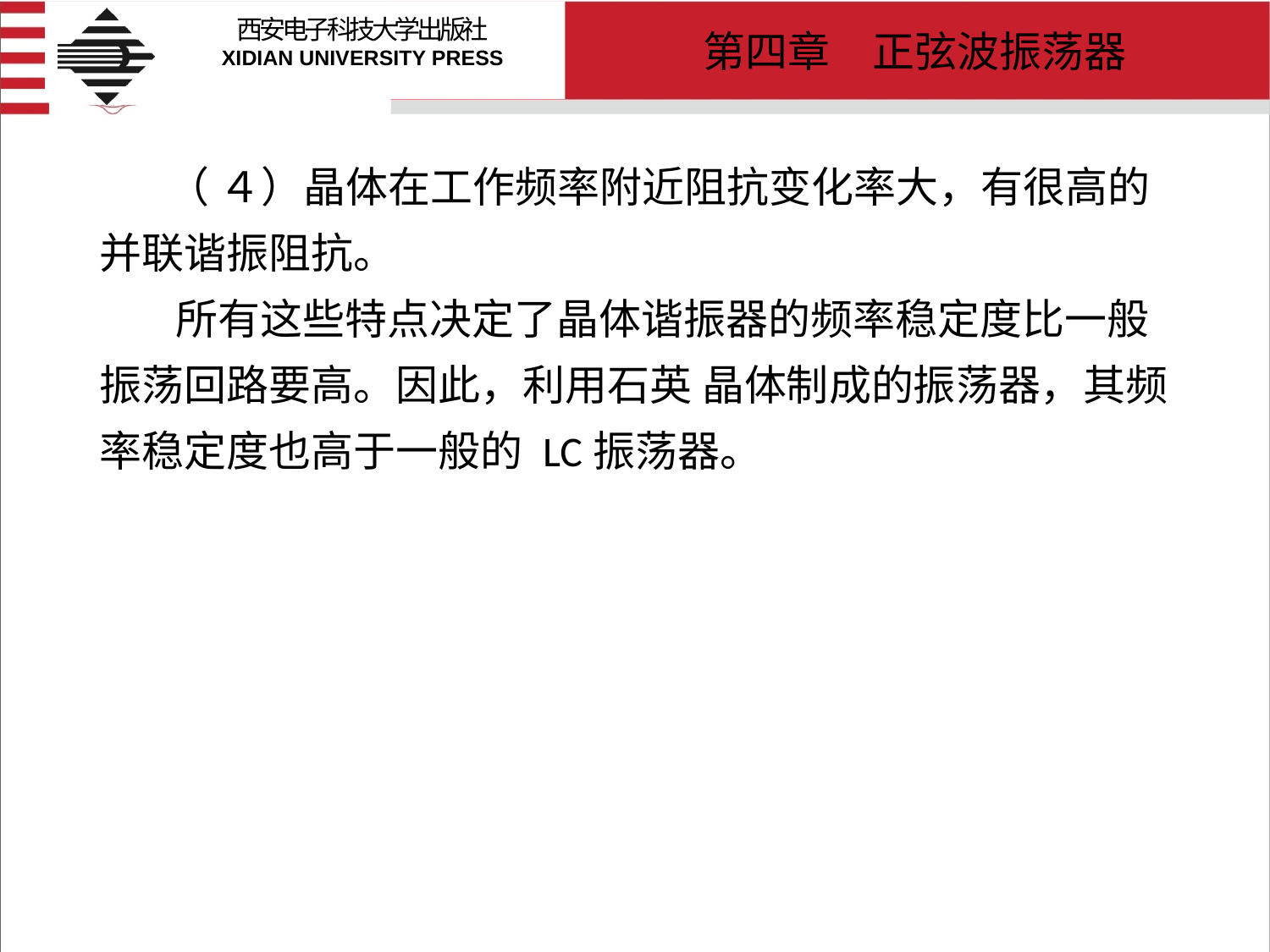

# （ ４）晶体在工作频率附近阻抗变化率大，有很高的并联谐振阻抗。 所有这些特点决定了晶体谐振器的频率稳定度比一般振荡回路要高。因此，利用石英 晶体制成的振荡器，其频率稳定度也高于一般的 LC振荡器。